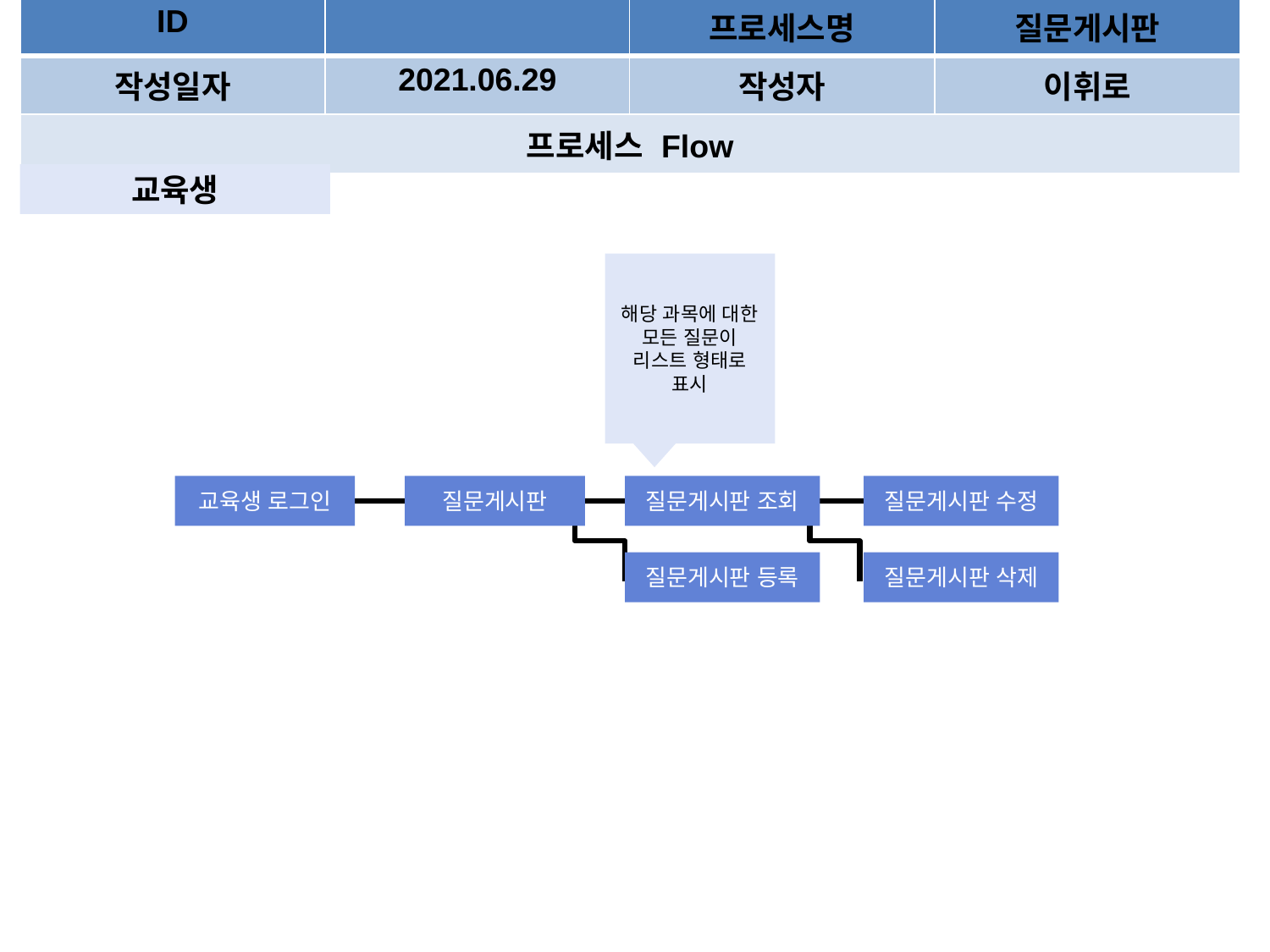

| ID |  |  | 프로세스명 | 질문게시판 |
| --- | --- | --- | --- | --- |
| 작성일자 |  | 2021.06.29 | 작성자 | 이휘로 |
| 프로세스 Flow |  |  |  |  |
교육생
해당 과목에 대한 모든 질문이 리스트 형태로 표시
교육생 로그인
질문게시판
질문게시판 조회
질문게시판 수정
질문게시판 등록
질문게시판 삭제